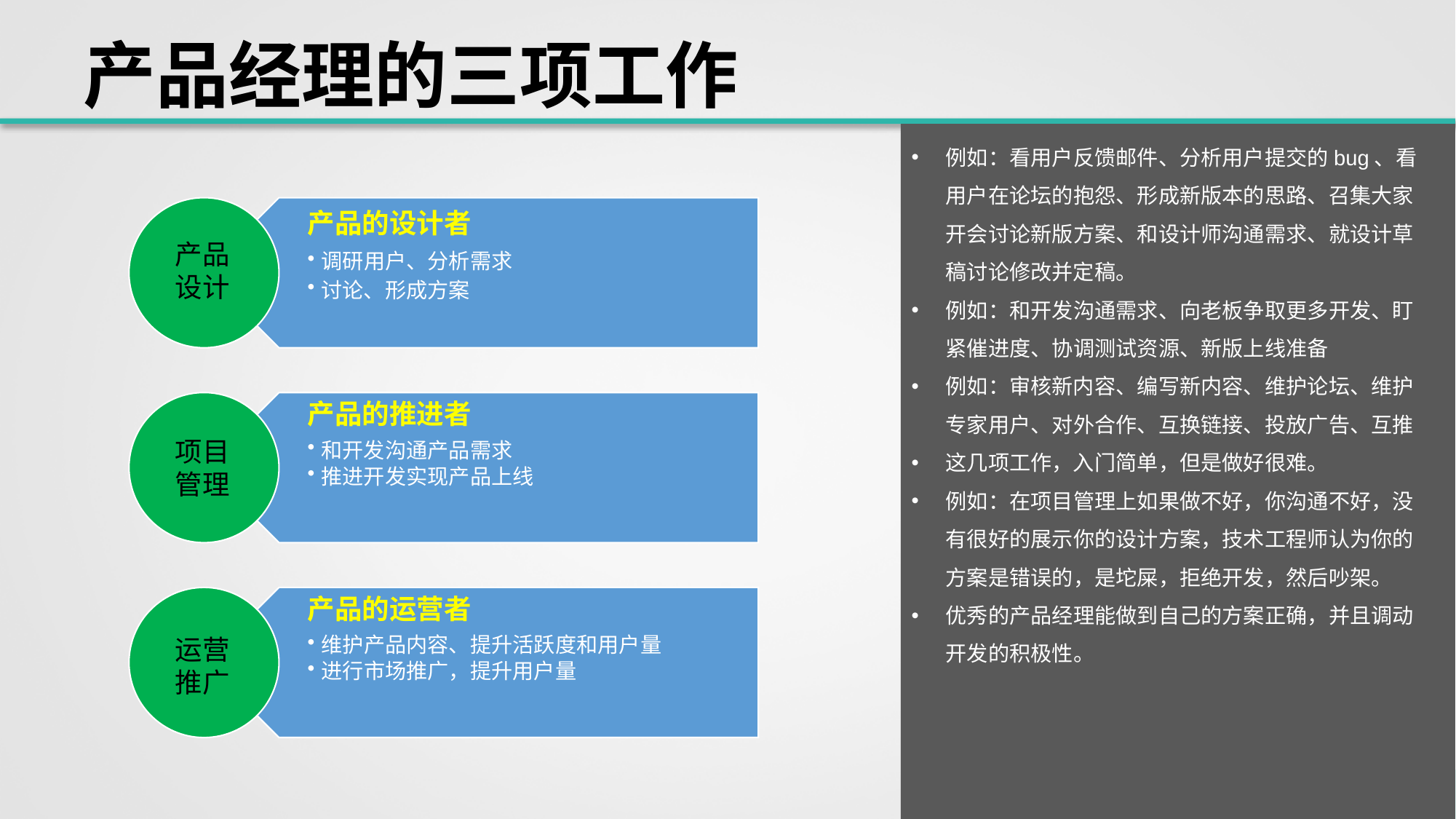

# 产品经理的三项工作

例如：看用户反馈邮件、分析用户提交的bug、看用户在论坛的抱怨、形成新版本的思路、召集大家开会讨论新版方案、和设计师沟通需求、就设计草稿讨论修改并定稿。
例如：和开发沟通需求、向老板争取更多开发、盯紧催进度、协调测试资源、新版上线准备
例如：审核新内容、编写新内容、维护论坛、维护专家用户、对外合作、互换链接、投放广告、互推
这几项工作，入门简单，但是做好很难。
例如：在项目管理上如果做不好，你沟通不好，没有很好的展示你的设计方案，技术工程师认为你的方案是错误的，是坨屎，拒绝开发，然后吵架。
优秀的产品经理能做到自己的方案正确，并且调动开发的积极性。

产品的设计者
调研用户、分析需求
讨论、形成方案

产品设计
产品的推进者
和开发沟通产品需求
推进开发实现产品上线

项目管理
产品的运营者
维护产品内容、提升活跃度和用户量
进行市场推广，提升用户量

运营推广